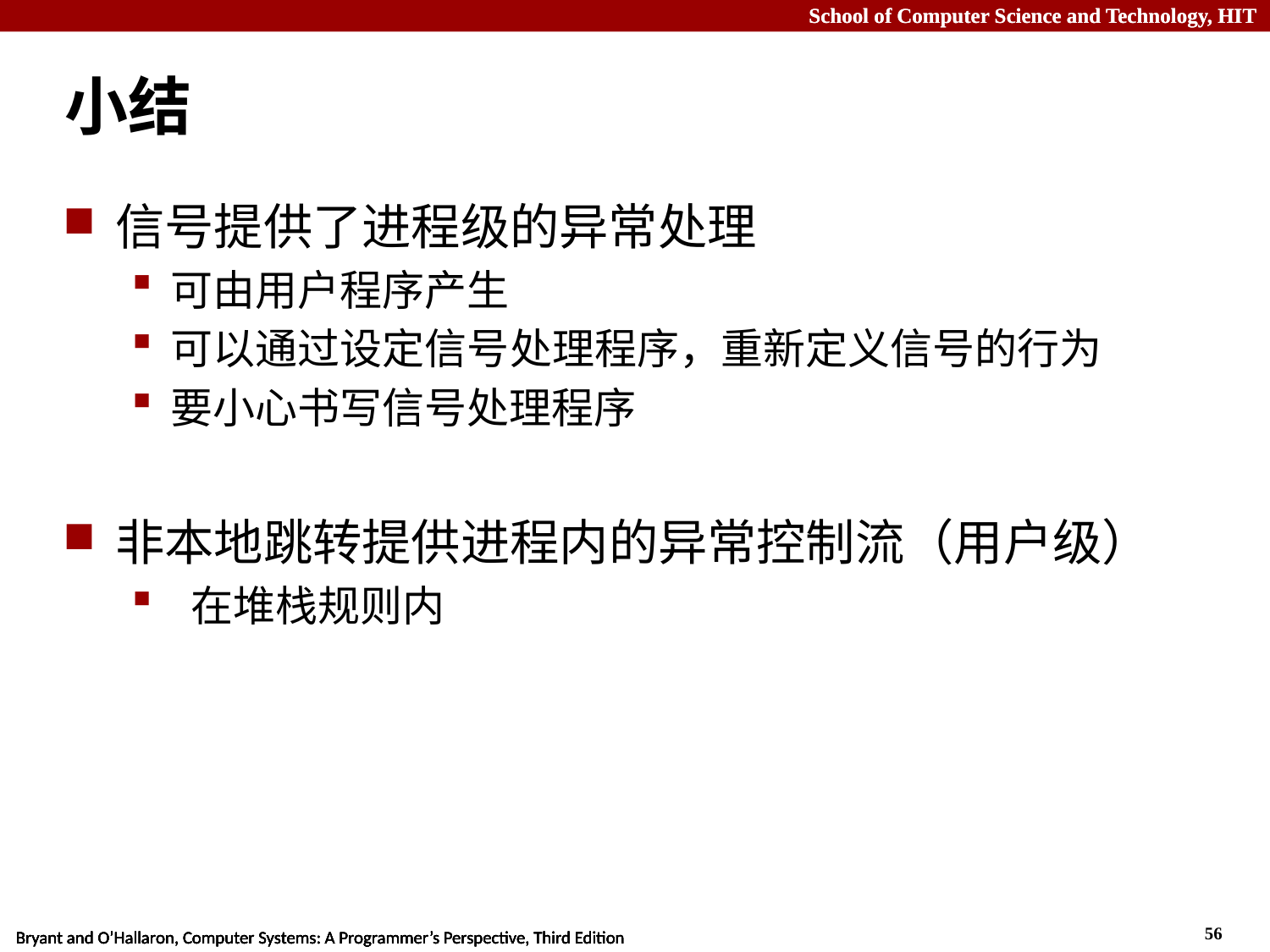

# 小结
信号提供了进程级的异常处理
可由用户程序产生
可以通过设定信号处理程序，重新定义信号的行为
要小心书写信号处理程序

非本地跳转提供进程内的异常控制流（用户级）
 在堆栈规则内